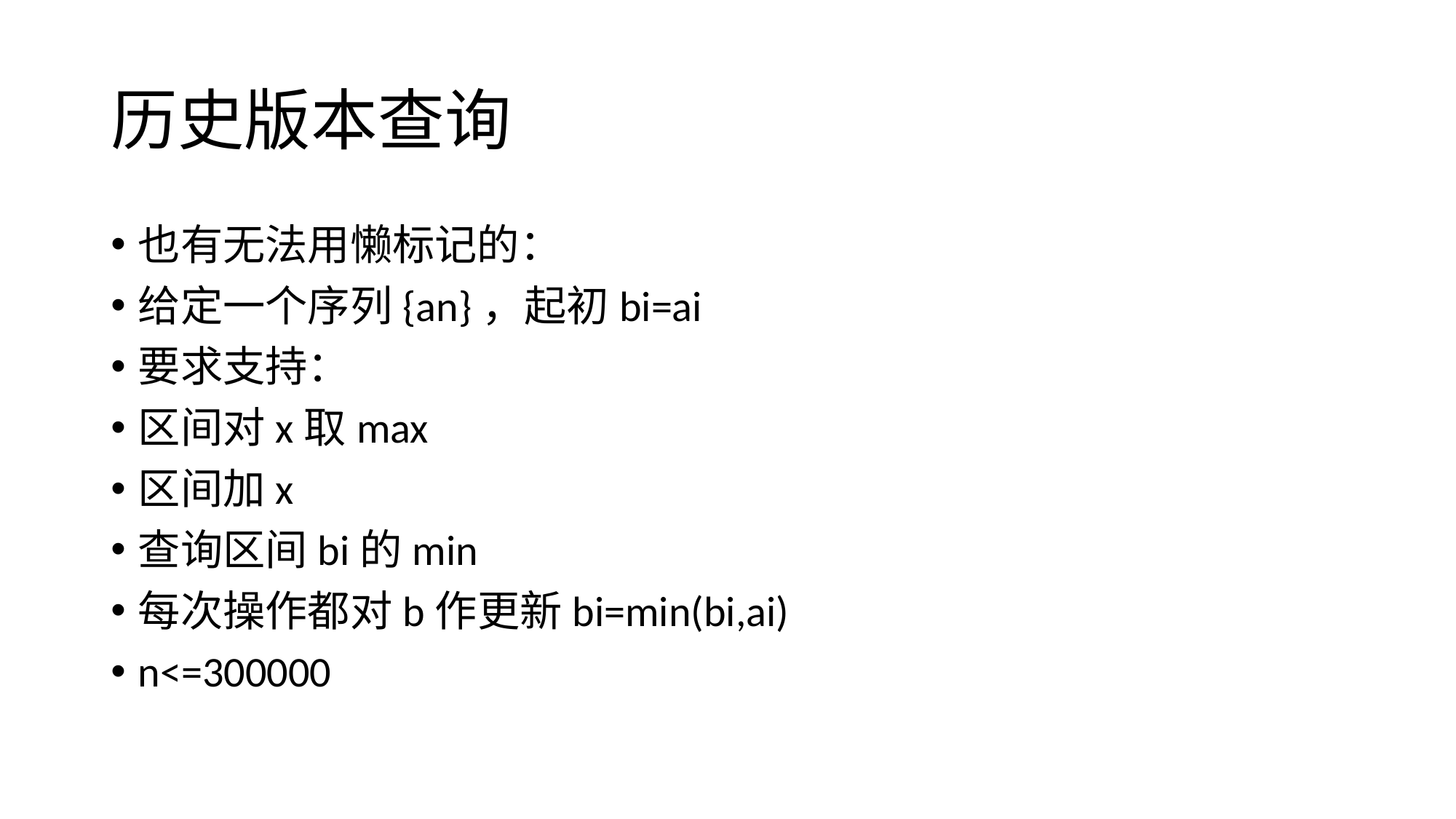

# 历史版本查询
也有无法用懒标记的：
给定一个序列{an}，起初bi=ai
要求支持：
区间对x取max
区间加x
查询区间bi的min
每次操作都对b作更新bi=min(bi,ai)
n<=300000